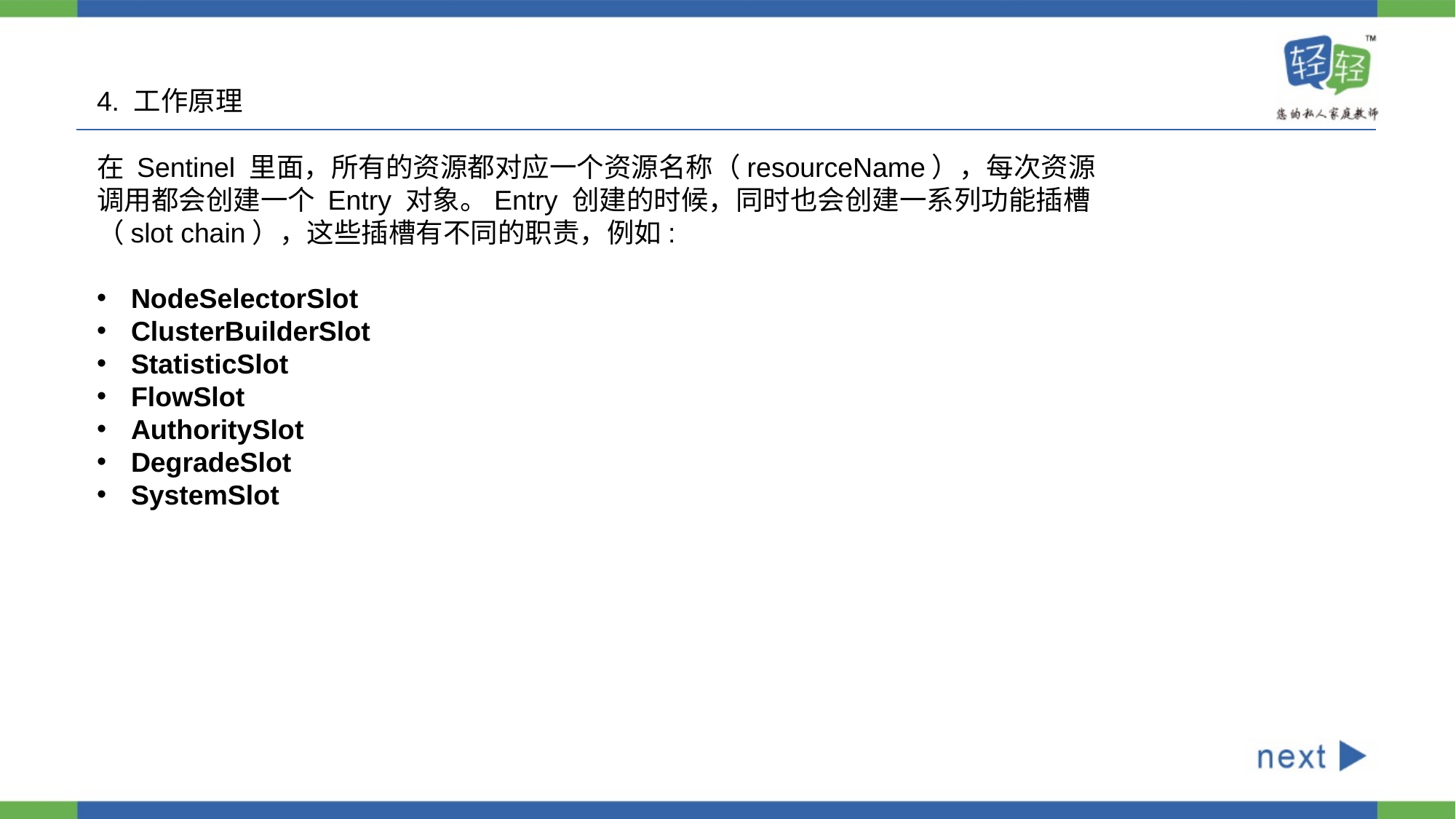

4. 工作原理
在 Sentinel 里面，所有的资源都对应一个资源名称（resourceName），每次资源调用都会创建一个 Entry 对象。Entry 创建的时候，同时也会创建一系列功能插槽（slot chain），这些插槽有不同的职责，例如:

NodeSelectorSlot
ClusterBuilderSlot
StatisticSlot
FlowSlot
AuthoritySlot
DegradeSlot
SystemSlot

18